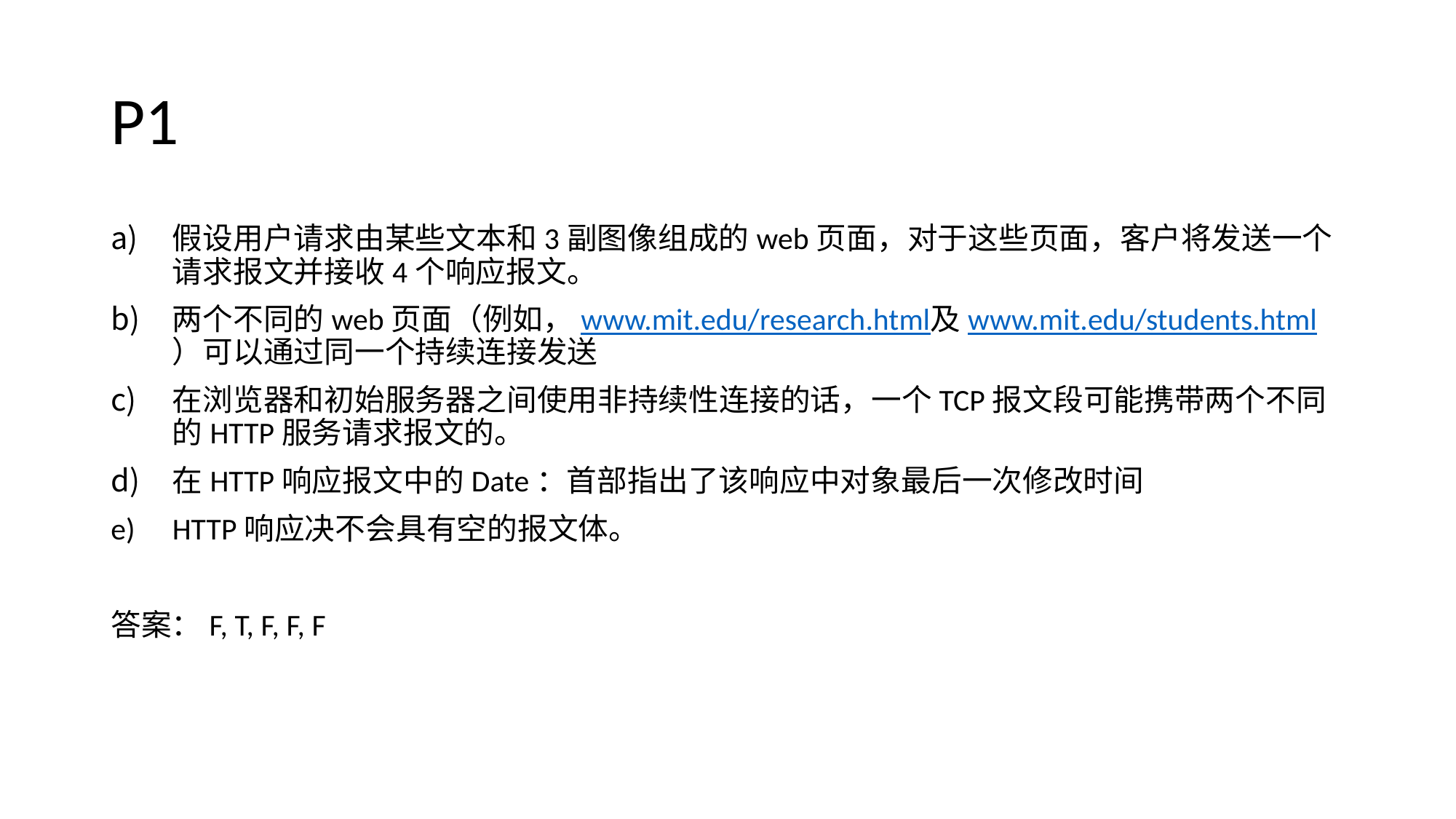

# P1
假设用户请求由某些文本和3副图像组成的web页面，对于这些页面，客户将发送一个请求报文并接收4个响应报文。
两个不同的web页面（例如，www.mit.edu/research.html及www.mit.edu/students.html）可以通过同一个持续连接发送
在浏览器和初始服务器之间使用非持续性连接的话，一个TCP报文段可能携带两个不同的HTTP服务请求报文的。
在HTTP响应报文中的Date：首部指出了该响应中对象最后一次修改时间
HTTP响应决不会具有空的报文体。

答案：F, T, F, F, F